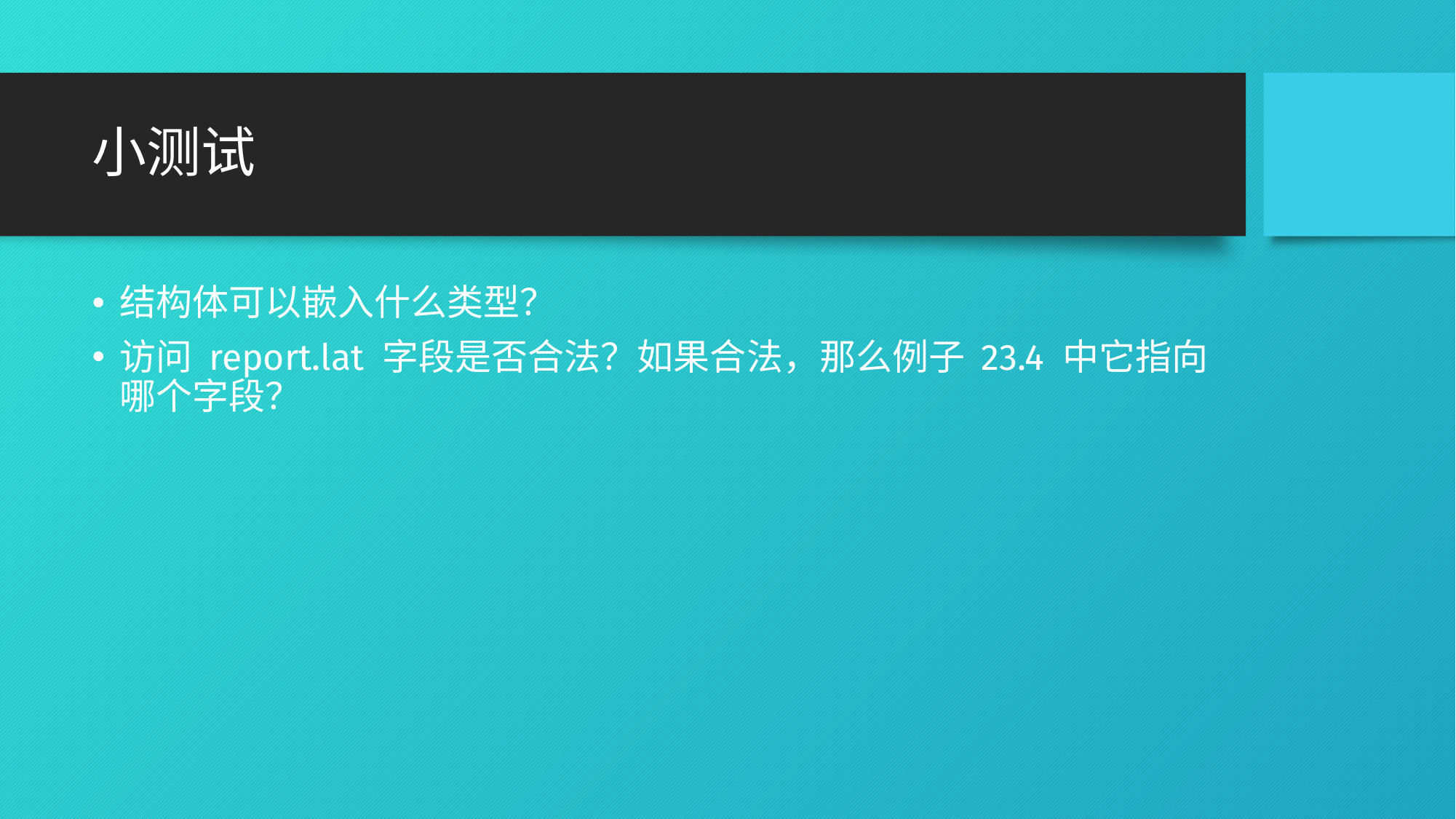

# 小测试
结构体可以嵌入什么类型？
访问 report.lat 字段是否合法？如果合法，那么例子 23.4 中它指向哪个字段？